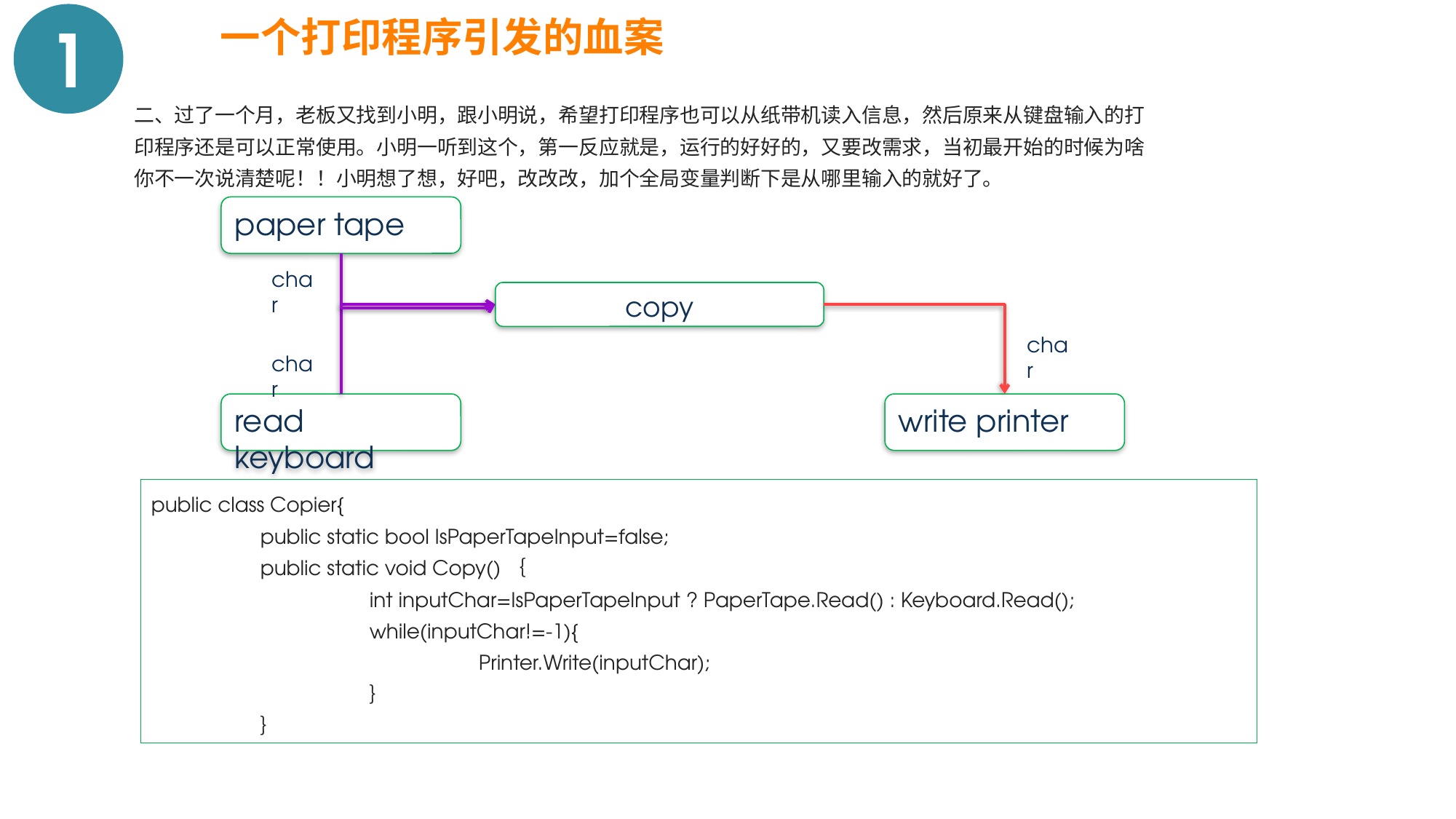

1
一个打印程序引发的血案

二、过了一个月，老板又找到小明，跟小明说，希望打印程序也可以从纸带机读入信息，然后原来从键盘输入的打印程序还是可以正常使用。小明一听到这个，第一反应就是，运行的好好的，又要改需求，当初最开始的时候为啥你不一次说清楚呢！！小明想了想，好吧，改改改，加个全局变量判断下是从哪里输入的就好了。
paper tape
char
copy
char
char
read keyboard
write printer
public class Copier{
	public static bool IsPaperTapeInput=false;
	public static void Copy()｛
		int inputChar=IsPaperTapeInput ? PaperTape.Read() : Keyboard.Read();
		while(inputChar!=-1){
			Printer.Write(inputChar);
		｝
	｝